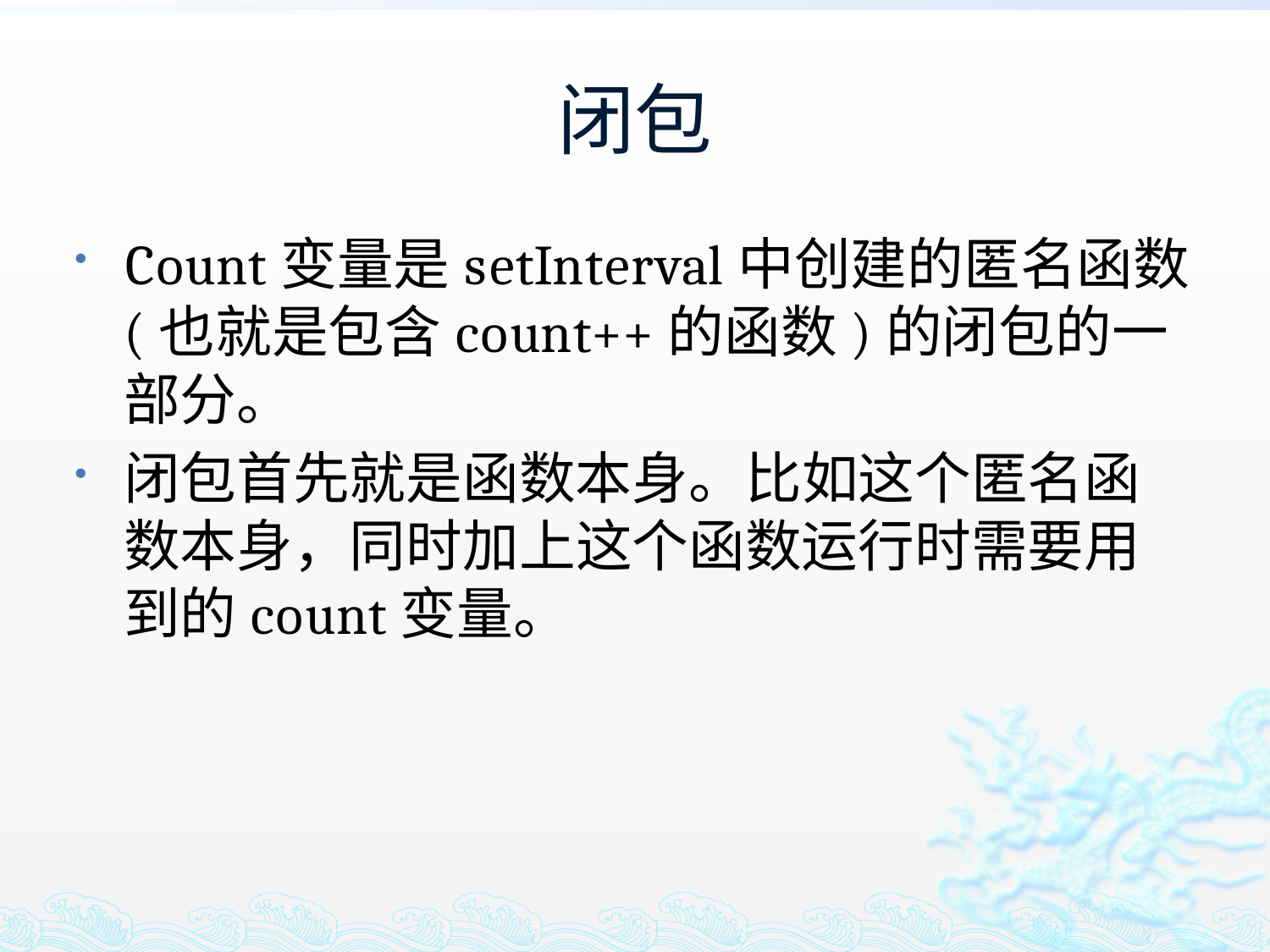

# 闭包
Count变量是setInterval中创建的匿名函数(也就是包含count++的函数)的闭包的一部分。
闭包首先就是函数本身。比如这个匿名函数本身，同时加上这个函数运行时需要用到的count变量。